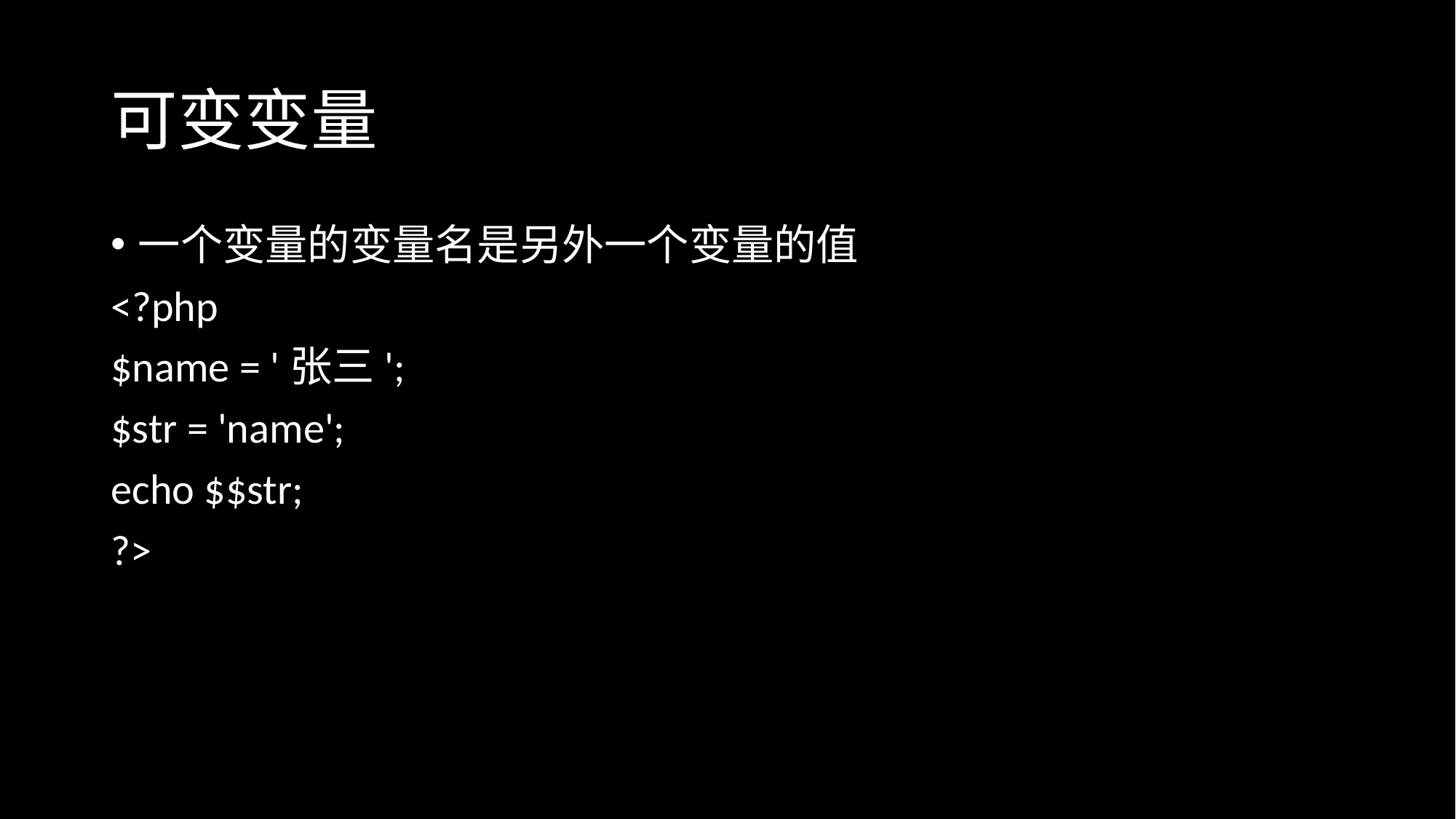

# 可变变量
一个变量的变量名是另外一个变量的值
<?php
$name = '张三';
$str = 'name';
echo $$str;
?>